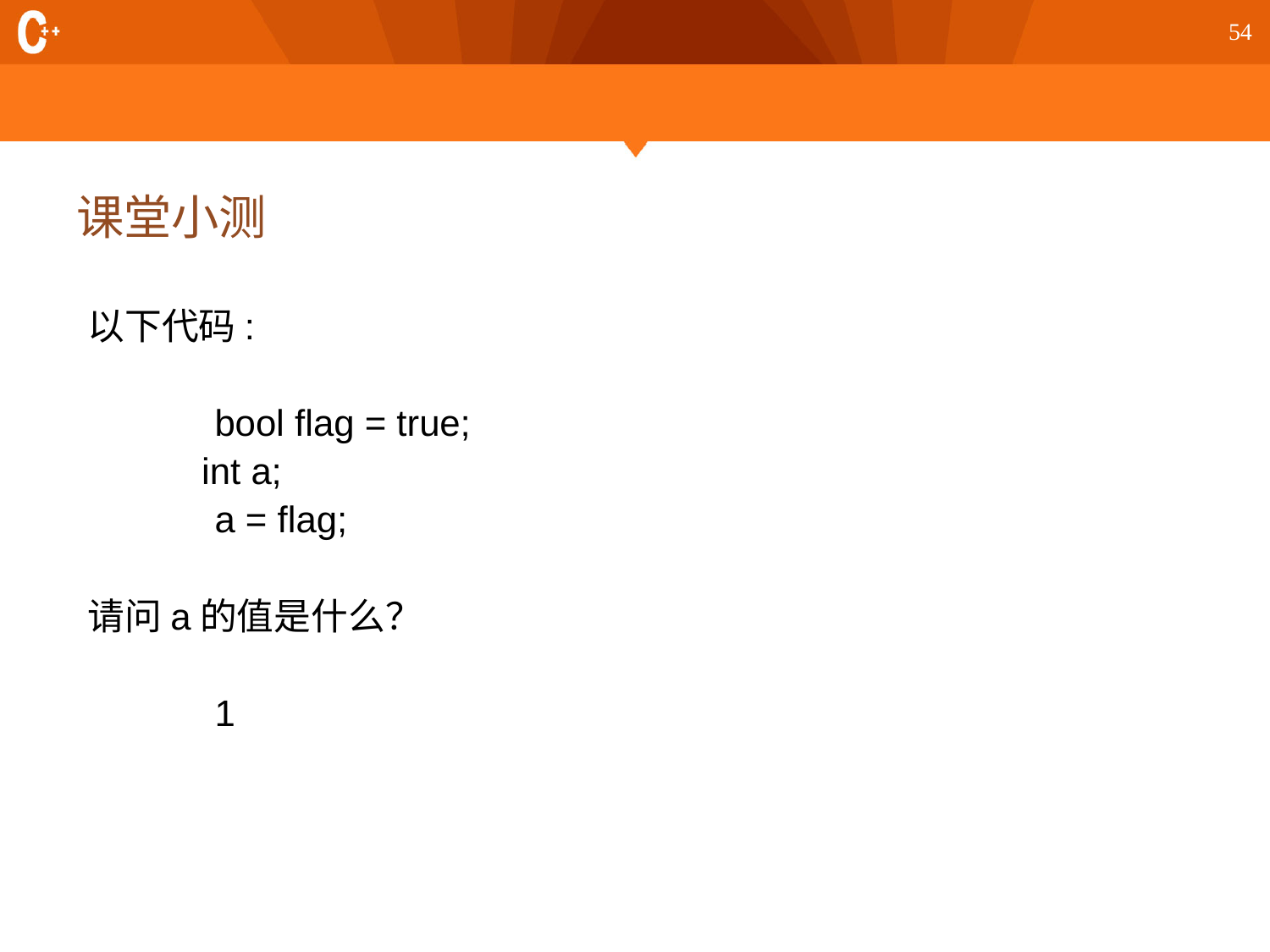

54
# 课堂小测
以下代码:

	bool flag = true;
           int a;
	a = flag;

请问a的值是什么？

	1